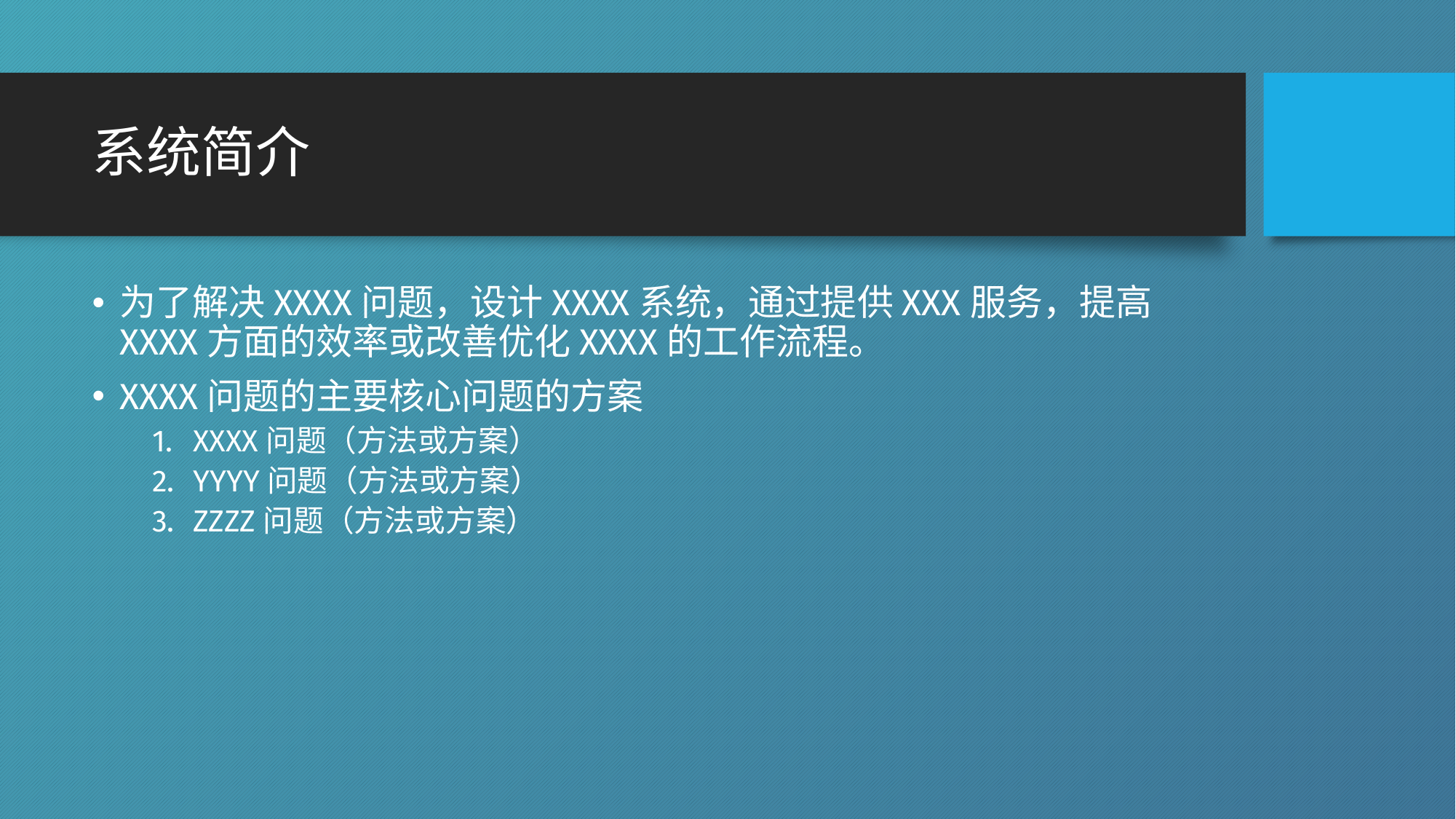

# 系统简介
为了解决XXXX问题，设计XXXX系统，通过提供XXX服务，提高XXXX方面的效率或改善优化XXXX的工作流程。
XXXX问题的主要核心问题的方案
XXXX问题（方法或方案）
YYYY问题（方法或方案）
ZZZZ问题（方法或方案）